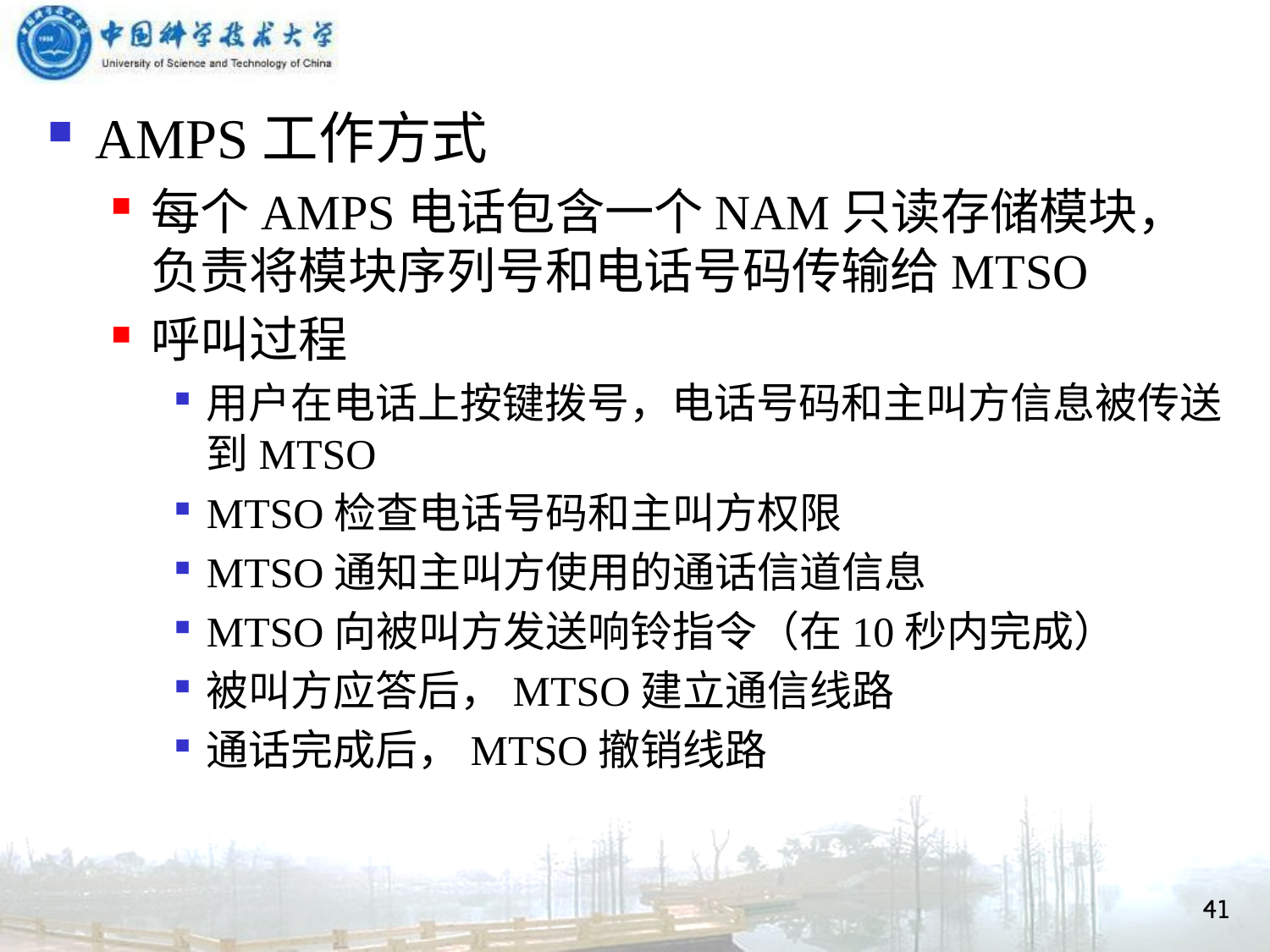

AMPS工作方式
每个AMPS电话包含一个NAM只读存储模块，负责将模块序列号和电话号码传输给MTSO
呼叫过程
用户在电话上按键拨号，电话号码和主叫方信息被传送到MTSO
MTSO检查电话号码和主叫方权限
MTSO通知主叫方使用的通话信道信息
MTSO向被叫方发送响铃指令（在10秒内完成）
被叫方应答后，MTSO建立通信线路
通话完成后，MTSO撤销线路

41